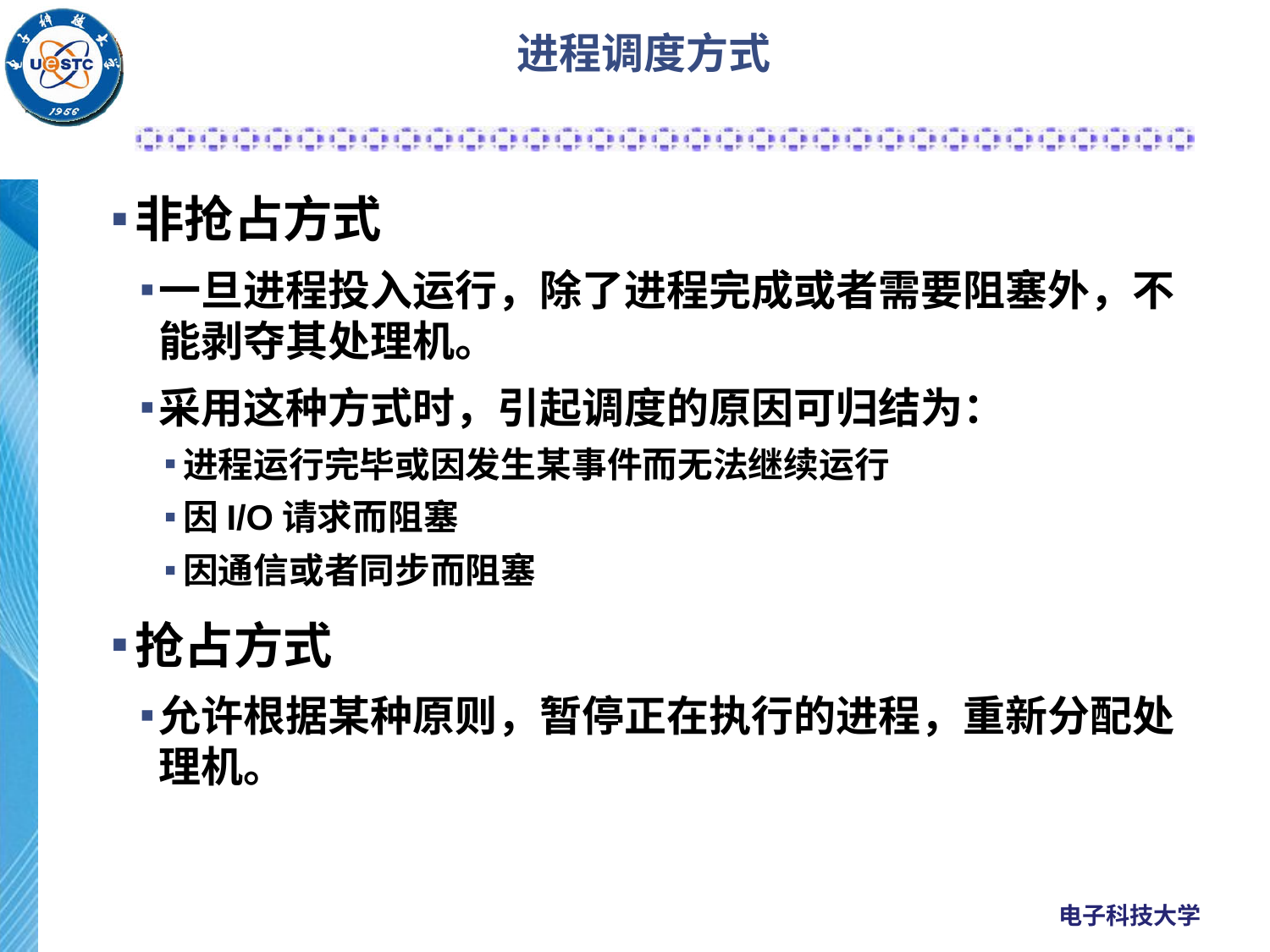

# 进程调度方式
非抢占方式
一旦进程投入运行，除了进程完成或者需要阻塞外，不能剥夺其处理机。
采用这种方式时，引起调度的原因可归结为：
进程运行完毕或因发生某事件而无法继续运行
因I/O请求而阻塞
因通信或者同步而阻塞
抢占方式
允许根据某种原则，暂停正在执行的进程，重新分配处理机。